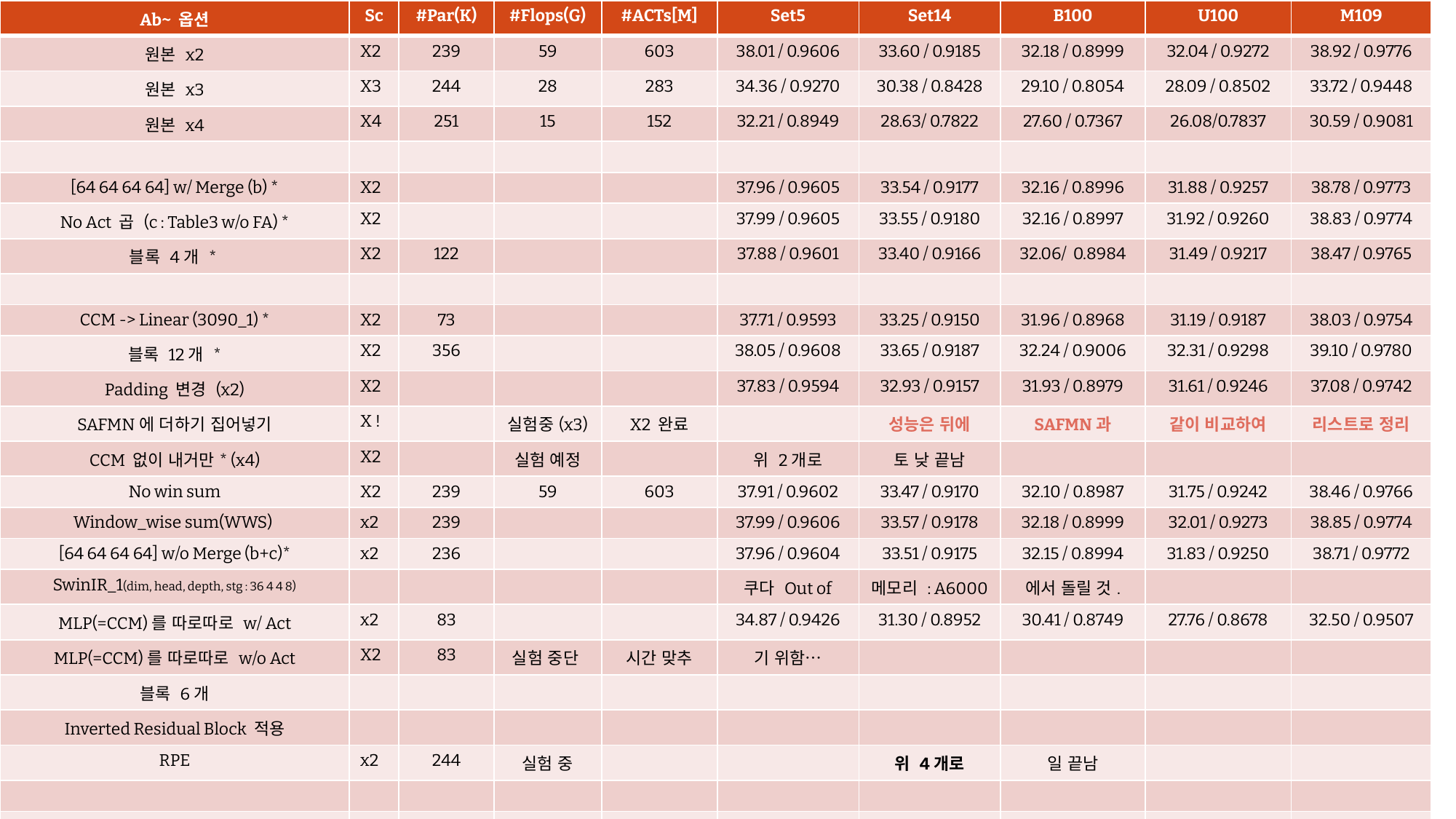

| Ab~ 옵션 | Sc | #Par(K) | #Flops(G) | #ACTs[M] | Set5 | Set14 | B100 | U100 | M109 |
| --- | --- | --- | --- | --- | --- | --- | --- | --- | --- |
| 원본 x2 | X2 | 239 | 59 | 603 | 38.01 / 0.9606 | 33.60 / 0.9185 | 32.18 / 0.8999 | 32.04 / 0.9272 | 38.92 / 0.9776 |
| 원본 x3 | X3 | 244 | 28 | 283 | 34.36 / 0.9270 | 30.38 / 0.8428 | 29.10 / 0.8054 | 28.09 / 0.8502 | 33.72 / 0.9448 |
| 원본 x4 | X4 | 251 | 15 | 152 | 32.21 / 0.8949 | 28.63/ 0.7822 | 27.60 / 0.7367 | 26.08/0.7837 | 30.59 / 0.9081 |
|  |  |  |  |  |  |  |  |  |  |
| [64 64 64 64] w/ Merge (b) \* | X2 |  |  |  | 37.96 / 0.9605 | 33.54 / 0.9177 | 32.16 / 0.8996 | 31.88 / 0.9257 | 38.78 / 0.9773 |
| No Act 곱 (c : Table3 w/o FA) \* | X2 |  |  |  | 37.99 / 0.9605 | 33.55 / 0.9180 | 32.16 / 0.8997 | 31.92 / 0.9260 | 38.83 / 0.9774 |
| 블록 4개 \* | X2 | 122 |  |  | 37.88 / 0.9601 | 33.40 / 0.9166 | 32.06/ 0.8984 | 31.49 / 0.9217 | 38.47 / 0.9765 |
|  |  |  |  |  |  |  |  |  |  |
| CCM -> Linear (3090\_1) \* | X2 | 73 |  |  | 37.71 / 0.9593 | 33.25 / 0.9150 | 31.96 / 0.8968 | 31.19 / 0.9187 | 38.03 / 0.9754 |
| 블록 12개 \* | X2 | 356 |  |  | 38.05 / 0.9608 | 33.65 / 0.9187 | 32.24 / 0.9006 | 32.31 / 0.9298 | 39.10 / 0.9780 |
| Padding 변경 (x2) | X2 |  |  |  | 37.83 / 0.9594 | 32.93 / 0.9157 | 31.93 / 0.8979 | 31.61 / 0.9246 | 37.08 / 0.9742 |
| SAFMN에 더하기 집어넣기 | X ! |  | 실험중(x3) | X2 완료 |  | 성능은 뒤에 | SAFMN과 | 같이 비교하여 | 리스트로 정리 |
| CCM 없이 내거만\* (x4) | X2 |  | 실험 예정 |  | 위 2개로 | 토 낮 끝남 |  |  |  |
| No win sum | X2 | 239 | 59 | 603 | 37.91 / 0.9602 | 33.47 / 0.9170 | 32.10 / 0.8987 | 31.75 / 0.9242 | 38.46 / 0.9766 |
| Window\_wise sum(WWS) | x2 | 239 |  |  | 37.99 / 0.9606 | 33.57 / 0.9178 | 32.18 / 0.8999 | 32.01 / 0.9273 | 38.85 / 0.9774 |
| [64 64 64 64] w/o Merge (b+c)\* | x2 | 236 |  |  | 37.96 / 0.9604 | 33.51 / 0.9175 | 32.15 / 0.8994 | 31.83 / 0.9250 | 38.71 / 0.9772 |
| SwinIR\_1(dim, head, depth, stg : 36 4 4 8) |  |  |  |  | 쿠다 Out of | 메모리 : A6000 | 에서 돌릴 것. |  |  |
| MLP(=CCM)를 따로따로 w/ Act | x2 | 83 |  |  | 34.87 / 0.9426 | 31.30 / 0.8952 | 30.41 / 0.8749 | 27.76 / 0.8678 | 32.50 / 0.9507 |
| MLP(=CCM)를 따로따로 w/o Act | X2 | 83 | 실험 중단 | 시간 맞추 | 기 위함… |  |  |  |  |
| 블록 6개 |  |  |  |  |  |  |  |  |  |
| Inverted Residual Block 적용 |  |  |  |  |  |  |  |  |  |
| RPE | x2 | 244 | 실험 중 |  |  | 위 4개로 | 일 끝남 |  |  |
|  |  |  |  |  |  |  |  |  |  |
| SwinIR\_2(Eff의 depth 제거, head는 없이) |  |  | 작성 예정 |  | A6000 | 에서 | 돌릴 예정 |  |  |
| SwinIR\_2\_original |  |  | 작성 예정 |  | A6000 | 에서 | 돌릴 예정 |  |  |